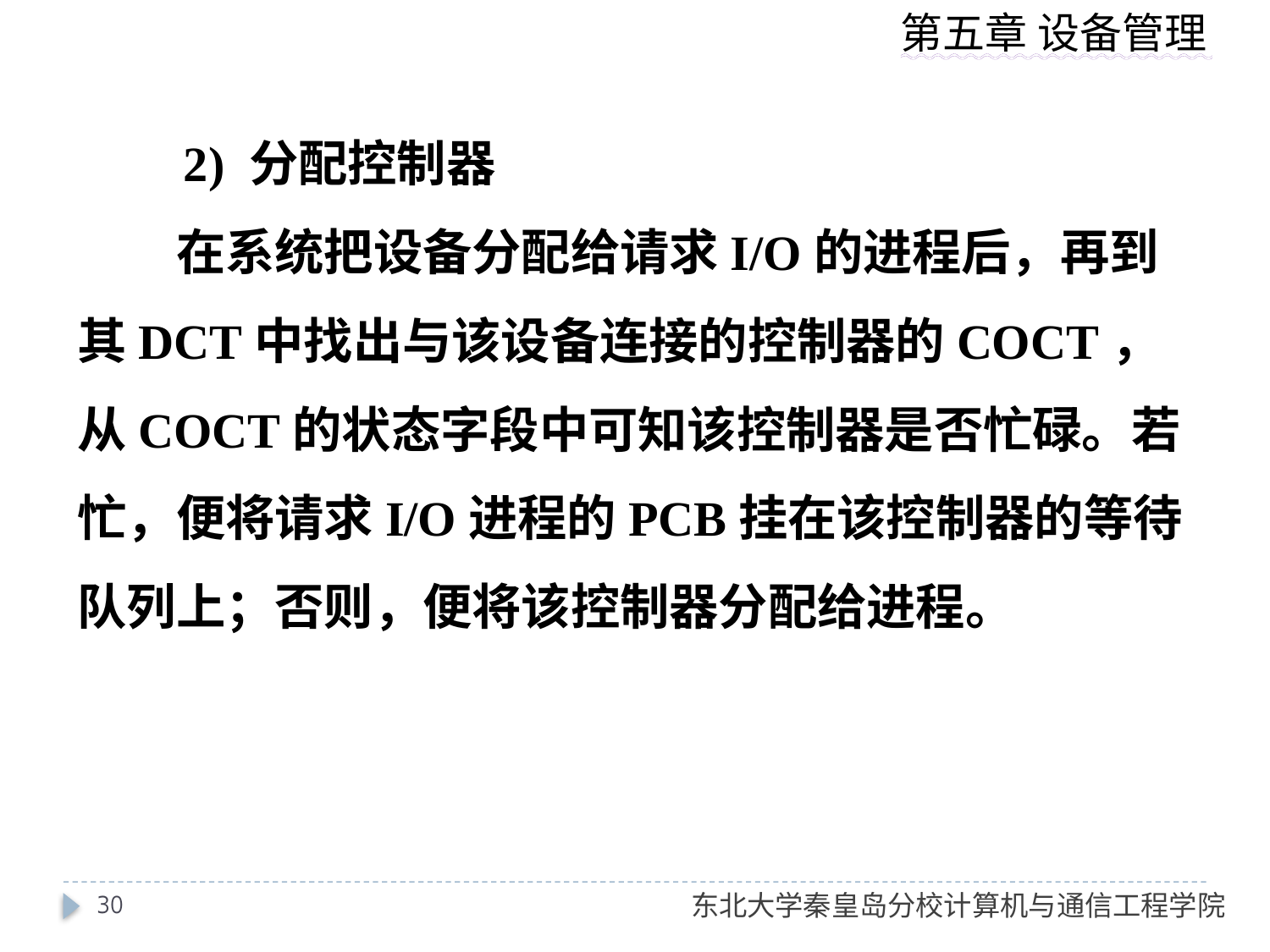

2) 分配控制器
　　在系统把设备分配给请求I/O的进程后，再到其DCT中找出与该设备连接的控制器的COCT，从COCT的状态字段中可知该控制器是否忙碌。若忙，便将请求I/O进程的PCB挂在该控制器的等待队列上；否则，便将该控制器分配给进程。

30